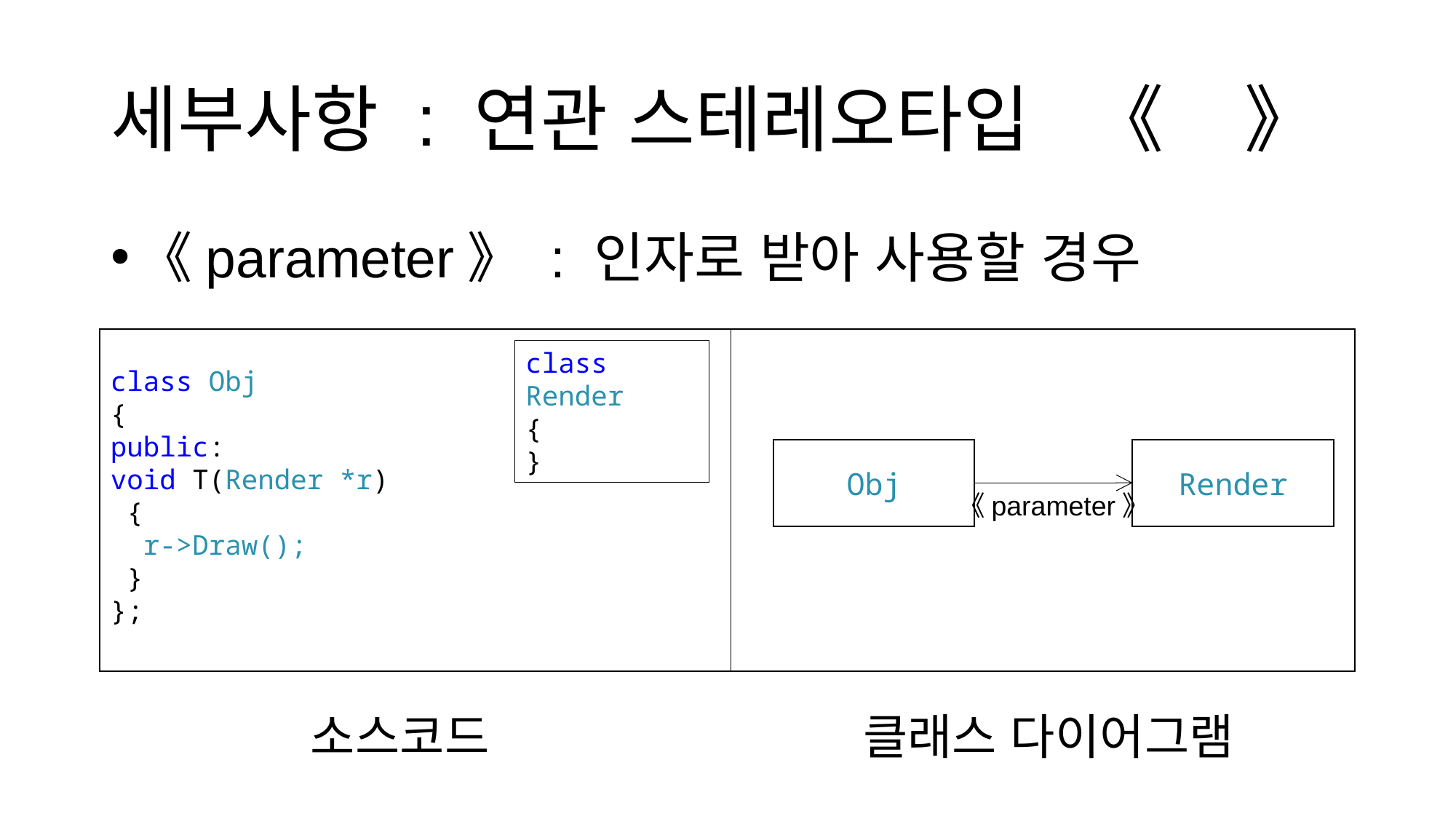

# 세부사항 : 연관 스테레오타입   《    》
《parameter》 : 인자로 받아 사용할 경우

class Render
{
}
class Obj
{
public:
void T(Render *r)
 {
  r->Draw();
 }
};
Render
Obj
《parameter》
클래스 다이어그램
소스코드